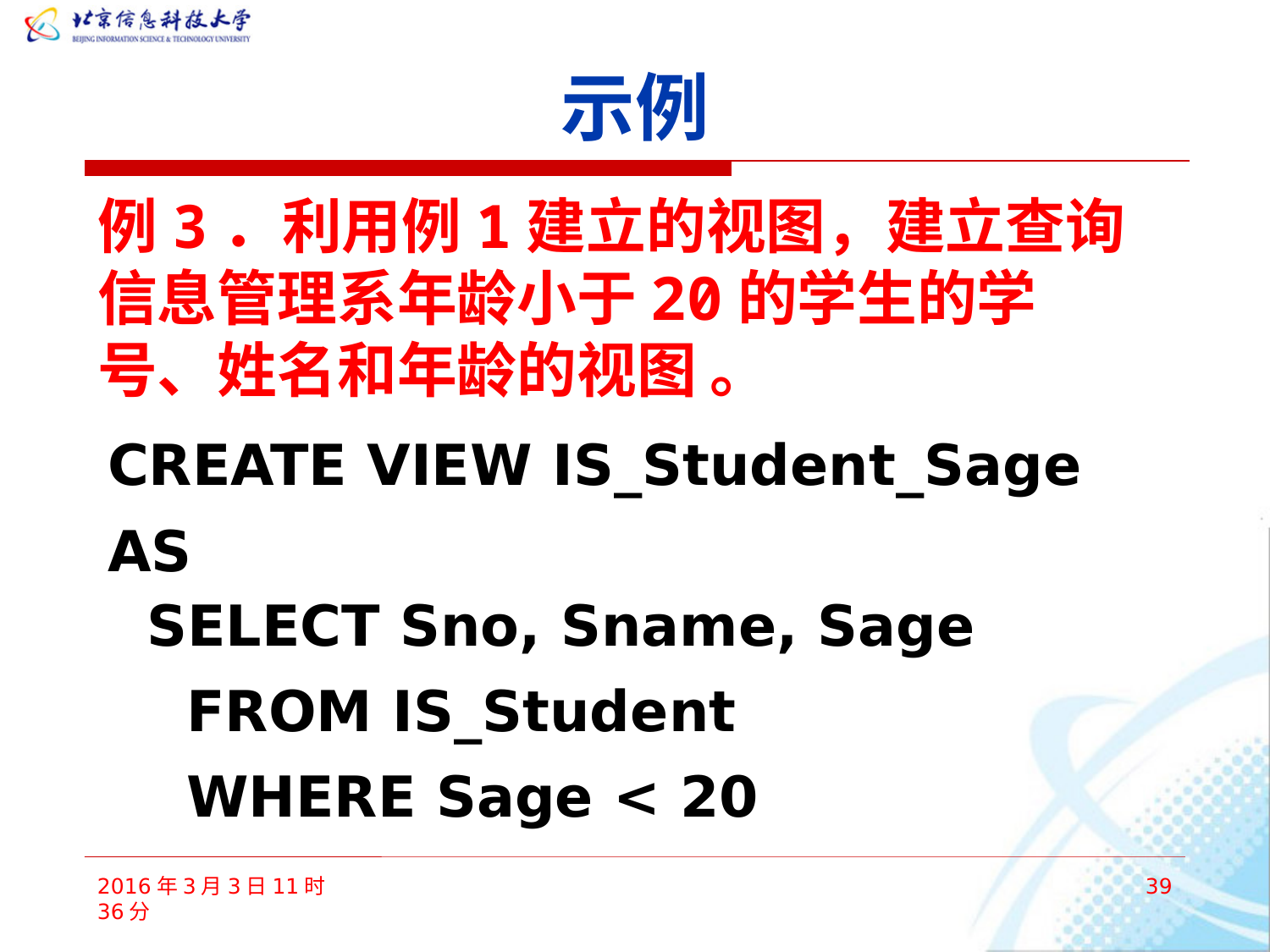

# 示例
例3．利用例1建立的视图，建立查询信息管理系年龄小于20的学生的学号、姓名和年龄的视图 。
CREATE VIEW IS_Student_Sage
AS
  SELECT Sno, Sname, Sage
    FROM IS_Student
    WHERE Sage < 20
2016年3月3日11时36分
39